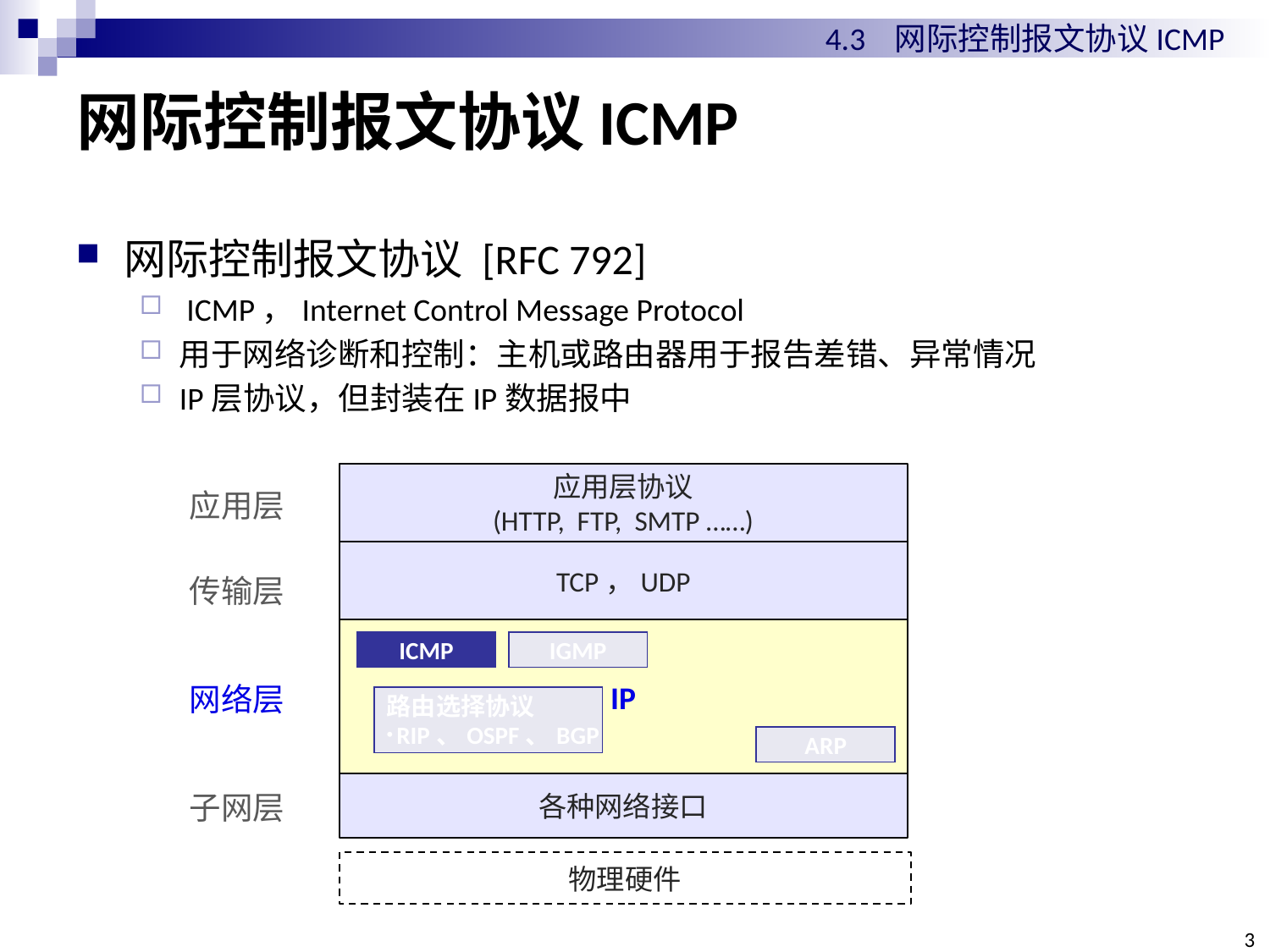

4.3   网际控制报文协议ICMP
# 网际控制报文协议ICMP
网际控制报文协议 [RFC 792]
 ICMP，Internet Control Message Protocol
用于网络诊断和控制：主机或路由器用于报告差错、异常情况
IP层协议，但封装在IP数据报中
应用层协议
(HTTP,  FTP,  SMTP ……)
应用层
TCP，UDP
传输层
IP
IGMP
ICMP
网络层
路由选择协议
RIP、OSPF、BGP
ARP
各种网络接口
子网层
物理硬件
3